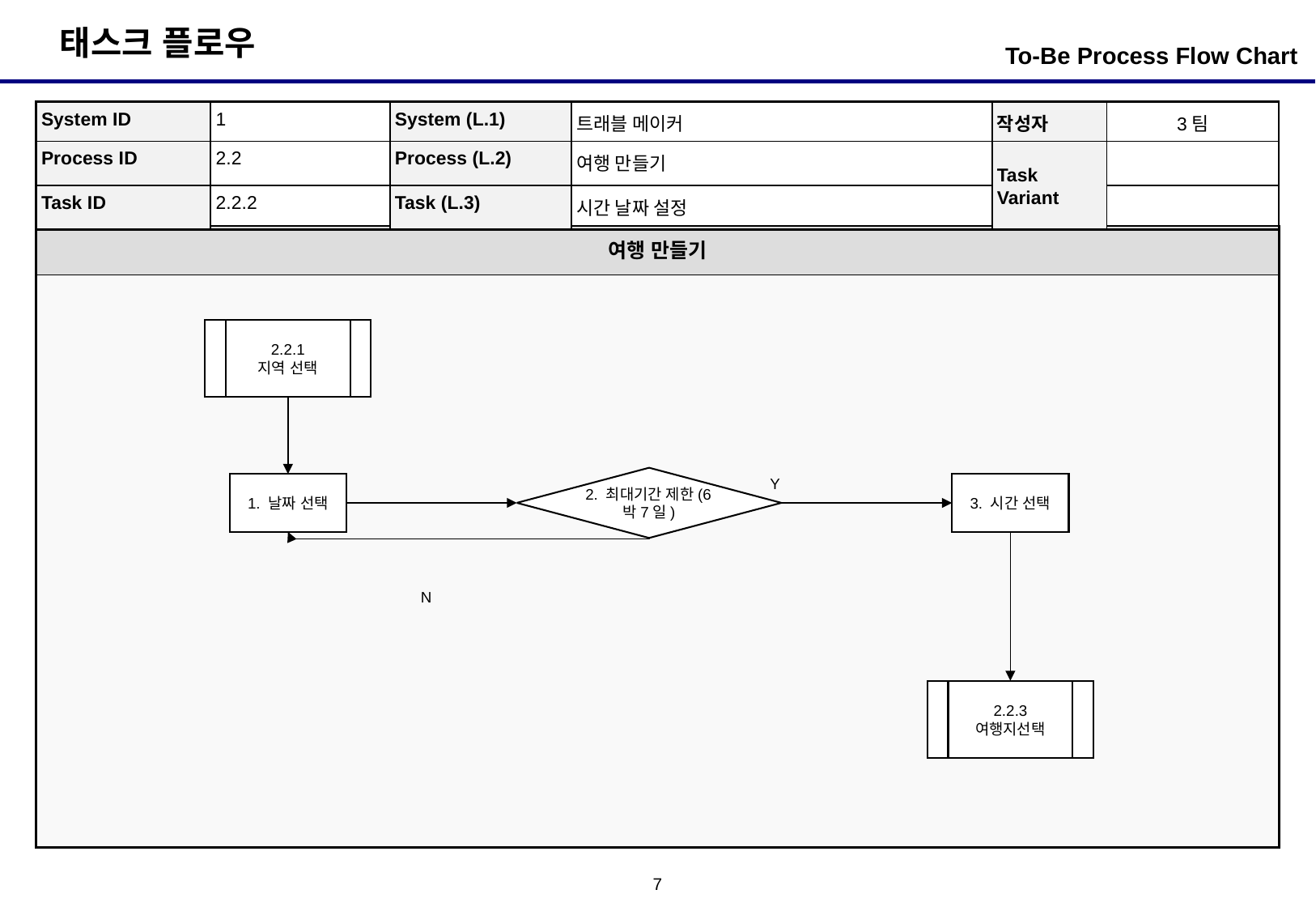

To-Be Process Flow Chart
| System ID | 1 | System (L.1) | 트래블 메이커 | 작성자 | 3팀 |
| --- | --- | --- | --- | --- | --- |
| Process ID | 2.2 | Process (L.2) | 여행 만들기 | Task Variant |  |
| Task ID | 2.2.2 | Task (L.3) | 시간 날짜 설정 |  |  |
| 여행 만들기 |
| --- |
|  |
2.2.1
지역 선택
2. 최대기간 제한(6박7일)
Y
1. 날짜 선택
3. 시간 선택
N
2.2.3
여행지선택